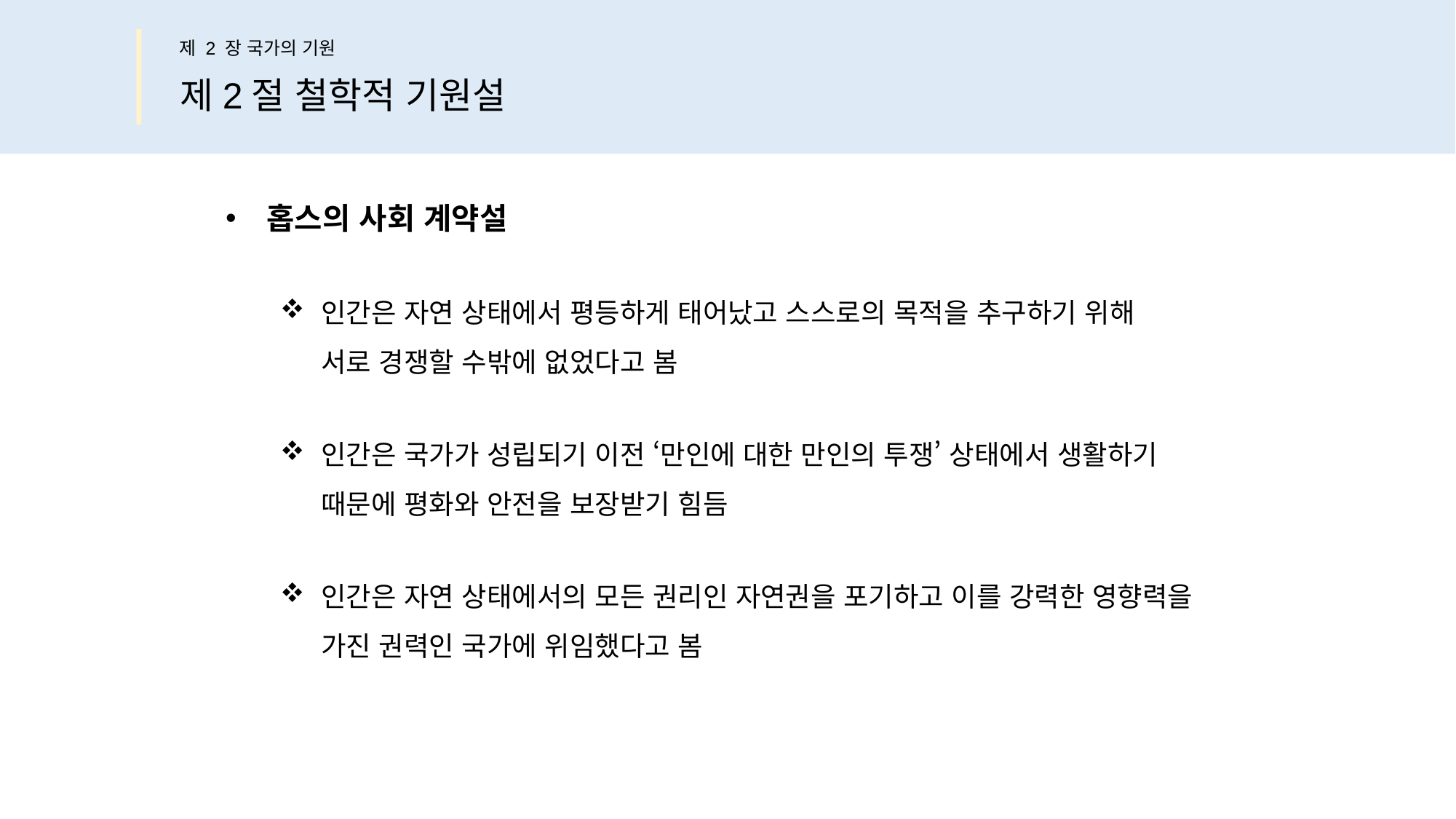

제 2 장 국가의 기원
제2절 철학적 기원설
홉스의 사회 계약설

인간은 자연 상태에서 평등하게 태어났고 스스로의 목적을 추구하기 위해
서로 경쟁할 수밖에 없었다고 봄

인간은 국가가 성립되기 이전 ‘만인에 대한 만인의 투쟁’ 상태에서 생활하기
때문에 평화와 안전을 보장받기 힘듬

인간은 자연 상태에서의 모든 권리인 자연권을 포기하고 이를 강력한 영향력을
가진 권력인 국가에 위임했다고 봄